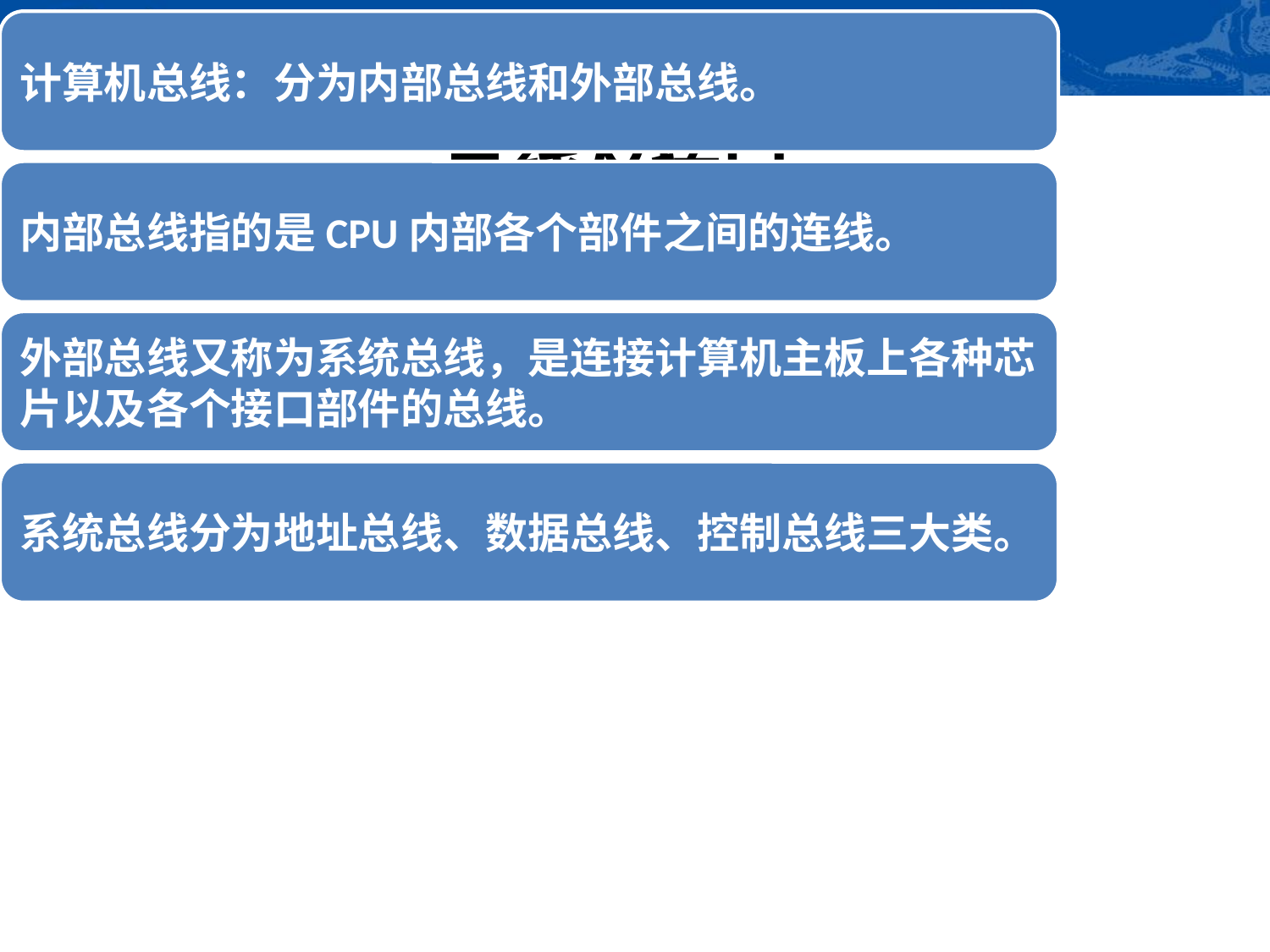

# 总线及接口
计算机总线：分为内部总线和外部总线。
内部总线指的是CPU内部各个部件之间的连线。
外部总线又称为系统总线，是连接计算机主板上各种芯片以及各个接口部件的总线。
系统总线分为地址总线、数据总线、控制总线三大类。